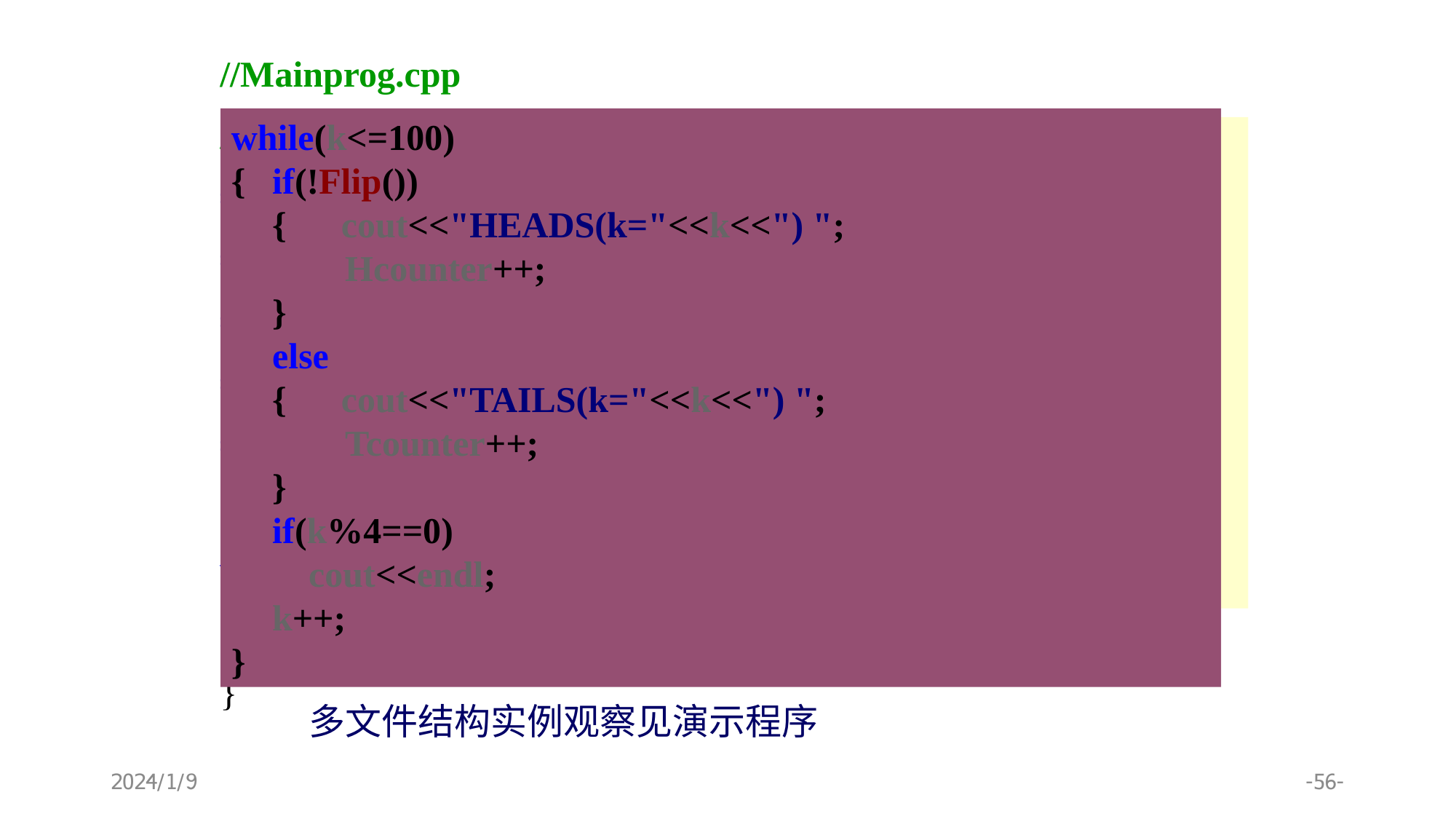

//Mainprog.cpp
//模拟投币程序
#include<iostream>
#include <cstdlib>
#include <cstdio>
#include <ctime>
#include"flip.h"
using namespace std;
void main()
{   ……
}
while(k<=100)
{	if(!Flip())
	{      cout<<"HEADS(k="<<k<<") ";
	        Hcounter++;
	}
	else
	{      cout<<"TAILS(k="<<k<<") ";
	        Tcounter++;
	}
	if(k%4==0)
	    cout<<endl;
	k++;
}
void main()
{  cout<<"now let's begin:"<<endl;
    int k(1);
	int Hcounter(0),Tcounter(0);
    srand( (unsigned)time( NULL ) );
    while(k<=100)
	{	……	}
    cout<<"total:"<<k-1<<endl;
	cout<<"HEADS:"<<Hcounter<<endl;
	cout<<"TAILS:"<<Tcounter<<endl;
}
多文件结构实例观察见演示程序
2024/1/9
-56-